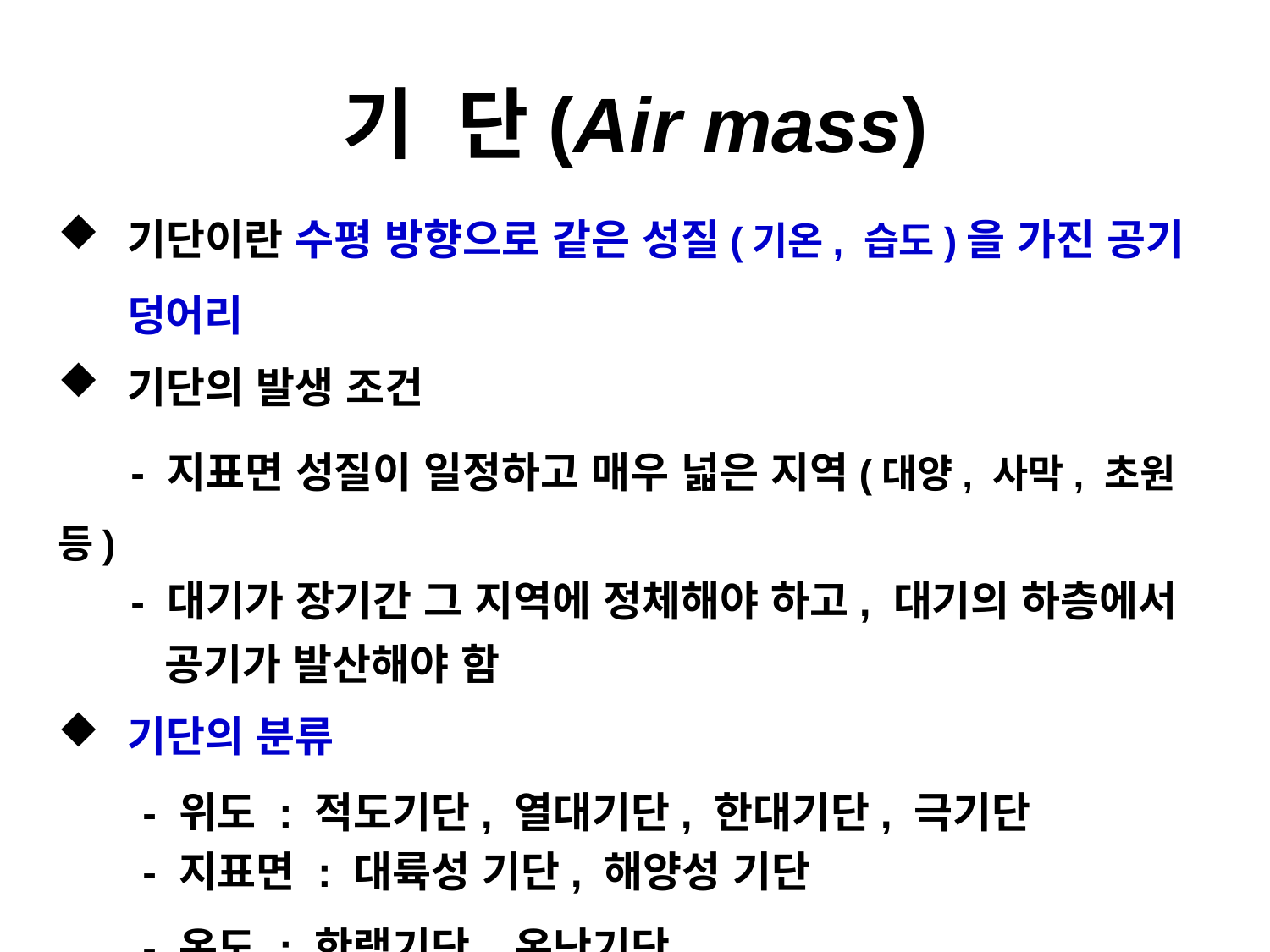

# 기  단(Air mass)
 기단이란 수평 방향으로 같은 성질(기온, 습도)을 가진 공기
     덩어리
 기단의 발생 조건
   - 지표면 성질이 일정하고 매우 넓은 지역(대양, 사막, 초원 등)
   - 대기가 장기간 그 지역에 정체해야 하고, 대기의 하층에서
     공기가 발산해야 함
 기단의 분류
    - 위도 : 적도기단, 열대기단, 한대기단, 극기단
    - 지표면 : 대륙성 기단, 해양성 기단
    - 온도 : 한랭기단, 온난기단